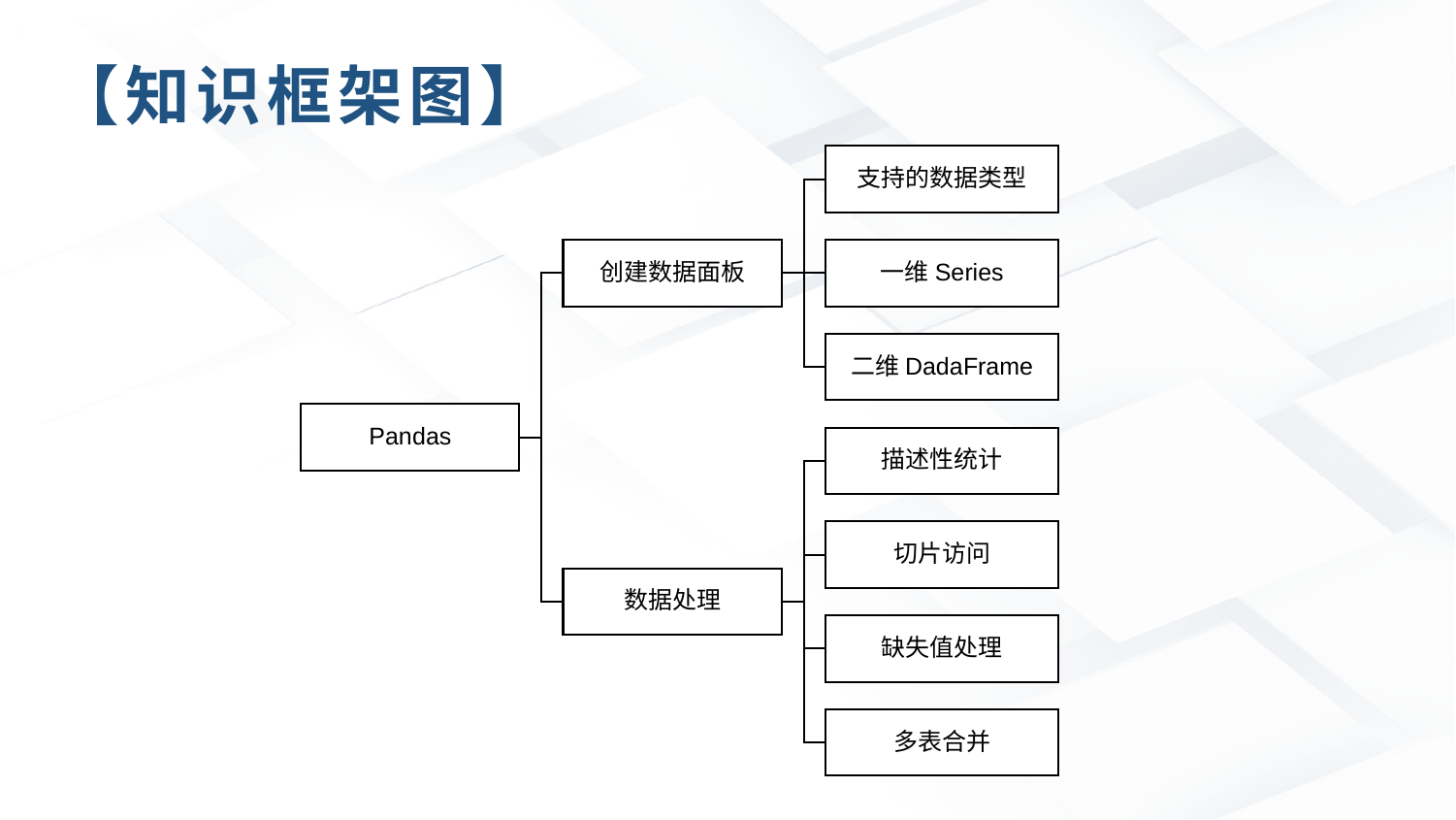

【知识框架图】
Pandas
创建数据面板
支持的数据类型
一维Series
二维DadaFrame
数据处理
描述性统计
切片访问
缺失值处理
多表合并